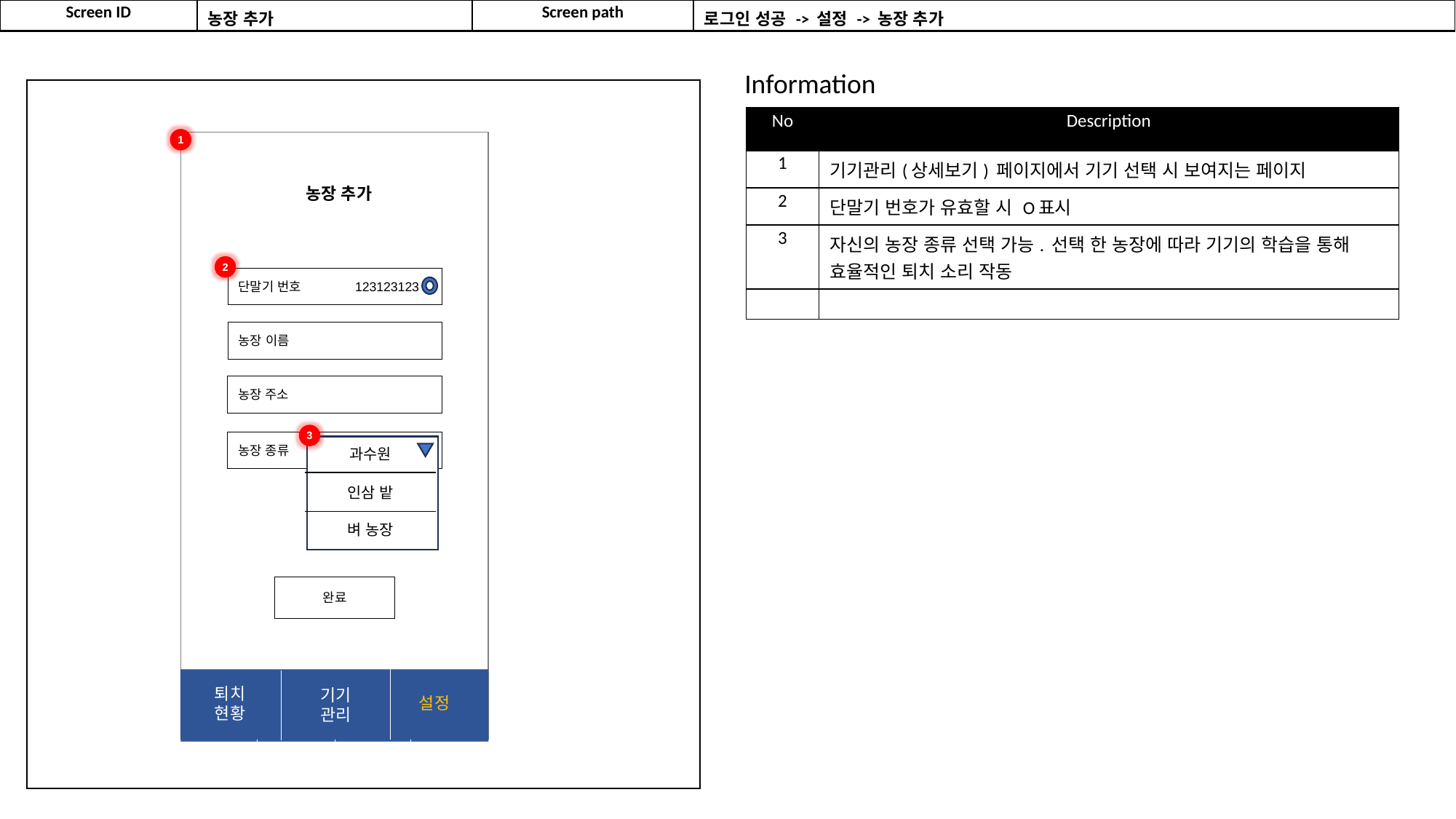

| Screen ID | 농장 추가 | Screen path | 로그인 성공 -> 설정 -> 농장 추가 |
| --- | --- | --- | --- |
Information

| No | Description |
| --- | --- |
| 1 | 기기관리(상세보기) 페이지에서 기기 선택 시 보여지는 페이지 |
| 2 | 단말기 번호가 유효할 시 O표시 |
| 3 | 자신의 농장 종류 선택 가능. 선택 한 농장에 따라 기기의 학습을 통해 효율적인 퇴치 소리 작동 |
|  |  |
1

농장 추가
퇴치 조류
2

단말기 번호              123123123

농장 이름
농장 주소
3

농장 종류
인
과수원
인삼 밭
벼 농장

완료

퇴치현황
기기관리
설정

퇴치현황
기기관리
퇴치
통계
설정